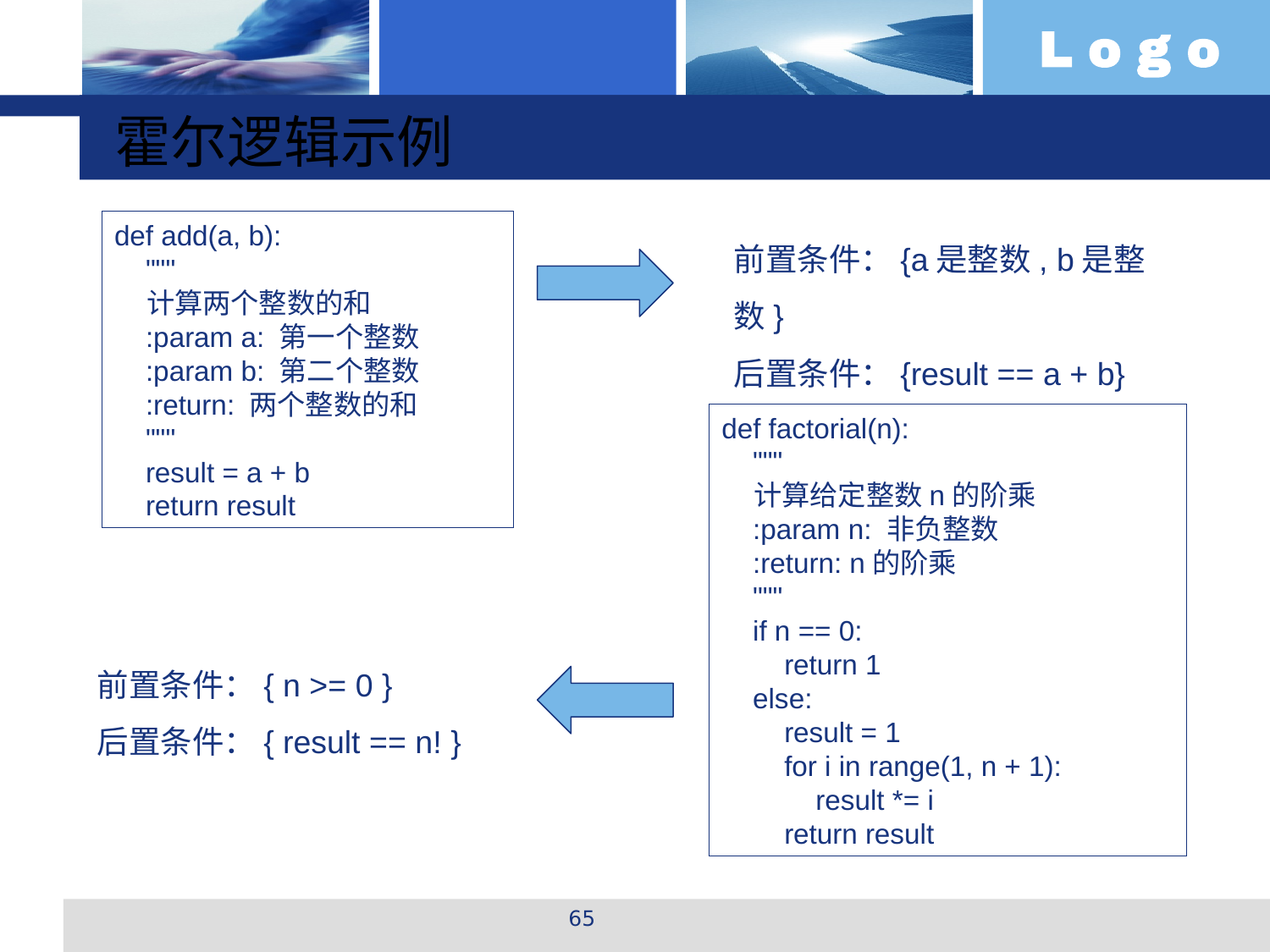

霍尔逻辑示例
def add(a, b):
    """
    计算两个整数的和
    :param a: 第一个整数
    :param b: 第二个整数
    :return: 两个整数的和
    """
    result = a + b
    return result
前置条件：{a是整数, b是整数}
后置条件：{result == a + b}

def factorial(n):
    """
    计算给定整数n的阶乘
    :param n: 非负整数
    :return: n的阶乘
    """
    if n == 0:
        return 1
    else:
        result = 1
        for i in range(1, n + 1):
            result *= i
        return result
前置条件：{ n >= 0 }
后置条件：{ result == n! }

65